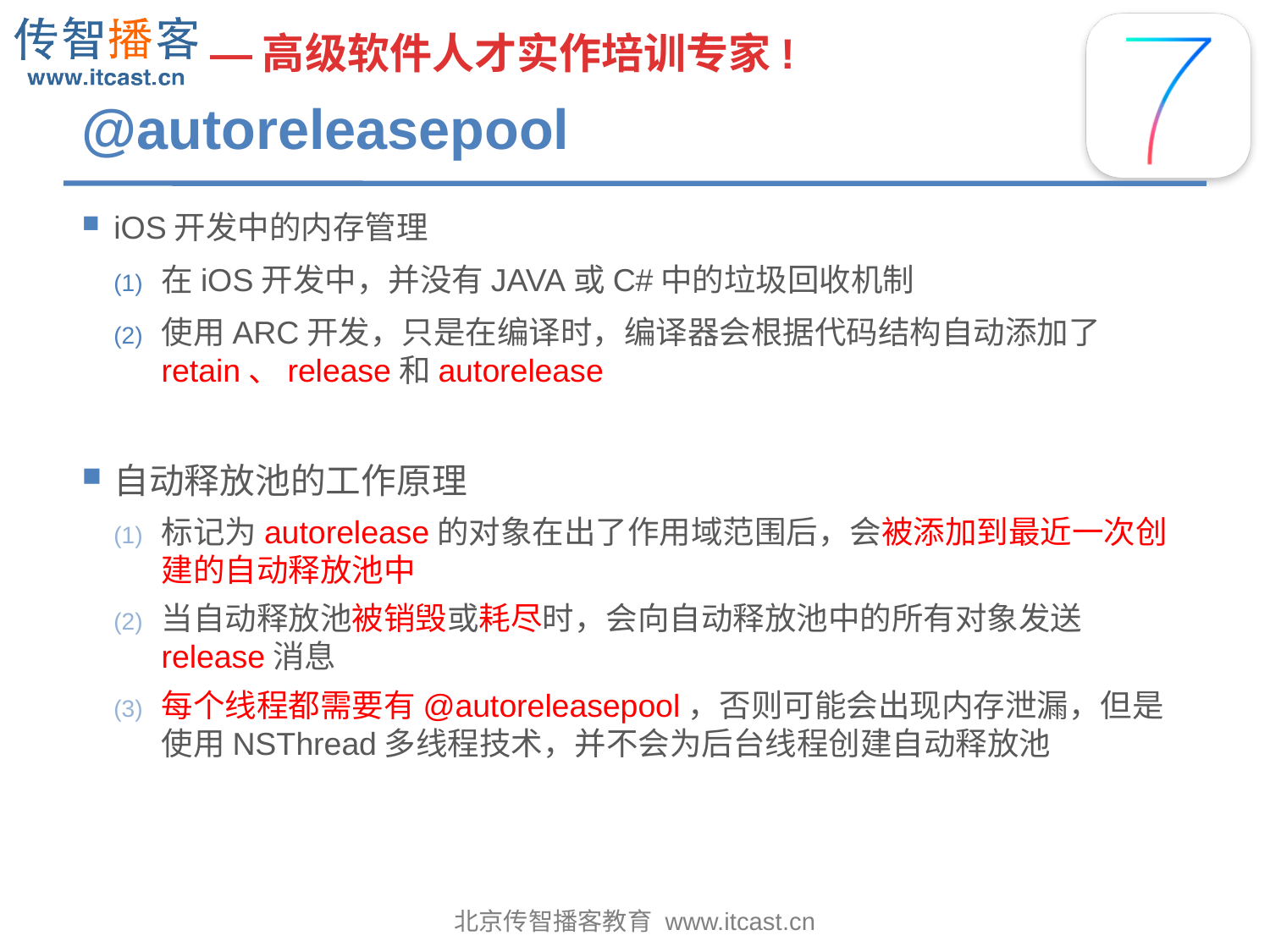

# @autoreleasepool
iOS开发中的内存管理
在iOS开发中，并没有JAVA或C#中的垃圾回收机制
使用ARC开发，只是在编译时，编译器会根据代码结构自动添加了retain、release和autorelease

自动释放池的工作原理
标记为autorelease的对象在出了作用域范围后，会被添加到最近一次创建的自动释放池中
当自动释放池被销毁或耗尽时，会向自动释放池中的所有对象发送release消息
每个线程都需要有@autoreleasepool，否则可能会出现内存泄漏，但是使用NSThread多线程技术，并不会为后台线程创建自动释放池